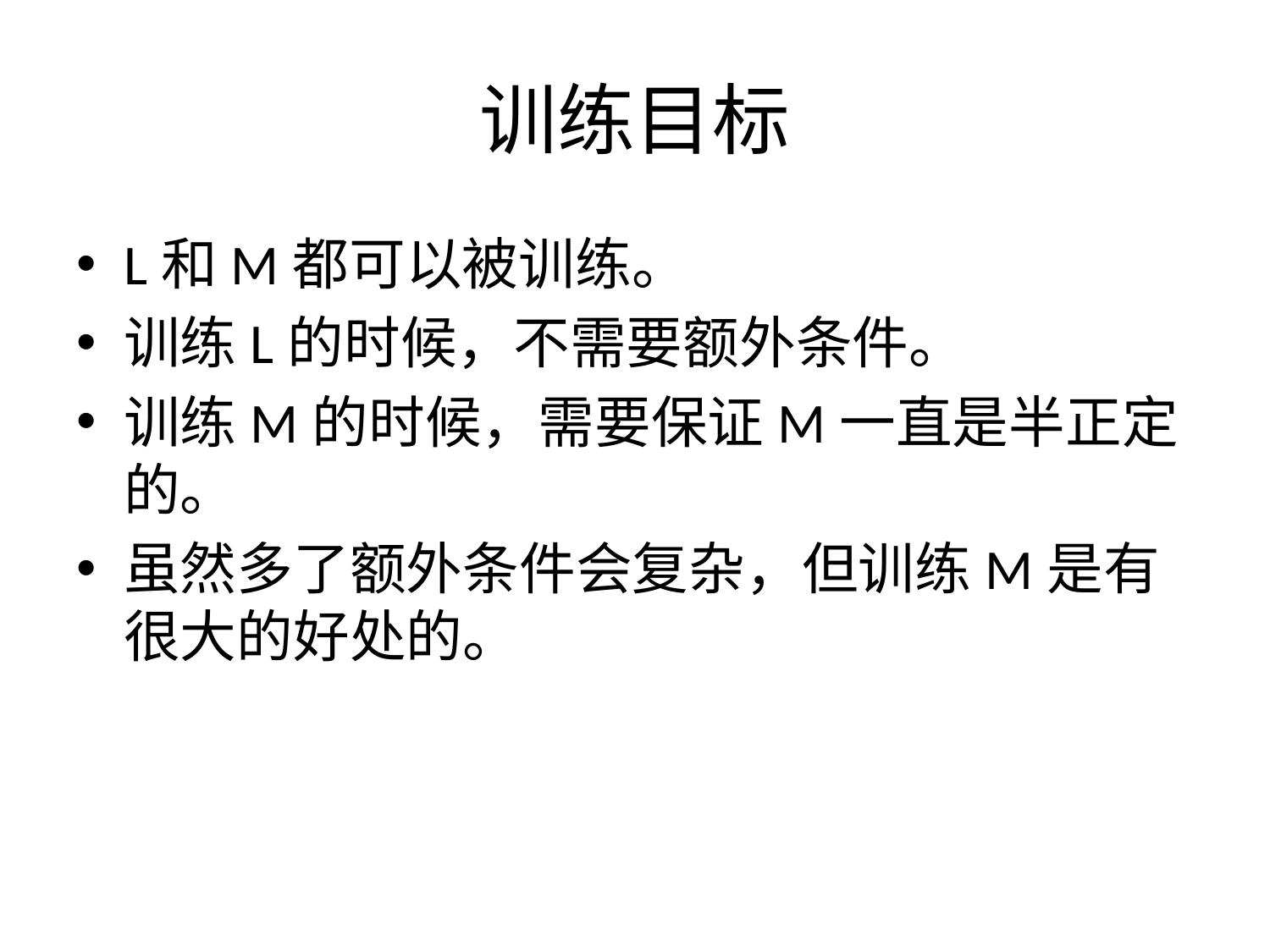

# 训练目标
L和M都可以被训练。
训练L的时候，不需要额外条件。
训练M的时候，需要保证M一直是半正定的。
虽然多了额外条件会复杂，但训练M是有很大的好处的。